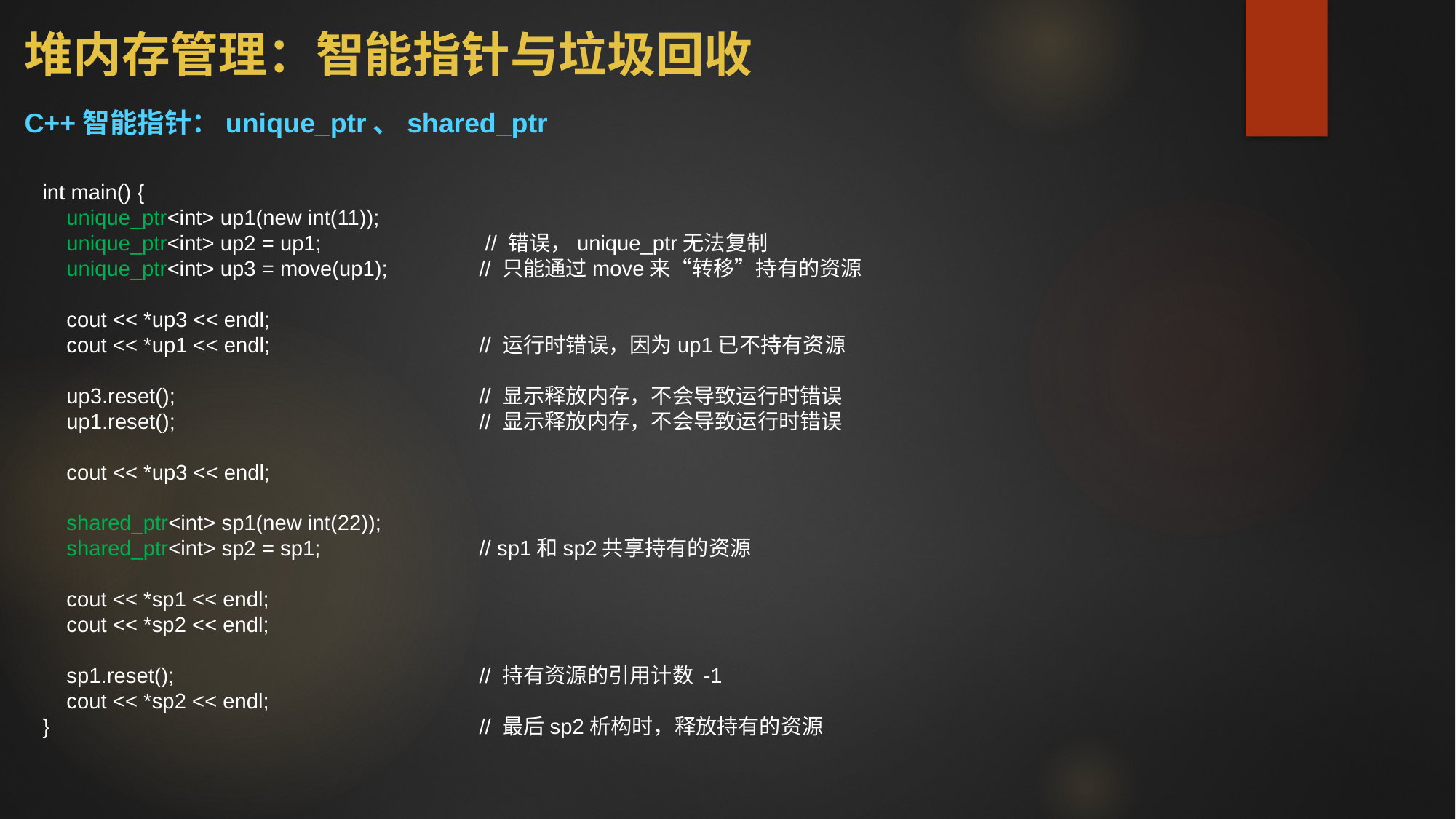

# 堆内存管理：智能指针与垃圾回收
C++智能指针：unique_ptr、shared_ptr
int main() {
    unique_ptr<int> up1(new int(11));
    unique_ptr<int> up2 = up1;		 // 错误，unique_ptr无法复制
    unique_ptr<int> up3 = move(up1);	// 只能通过move来“转移”持有的资源

    cout << *up3 << endl;
    cout << *up1 << endl;		// 运行时错误，因为up1已不持有资源

    up3.reset();			// 显示释放内存，不会导致运行时错误
    up1.reset();			// 显示释放内存，不会导致运行时错误

    cout << *up3 << endl;

    shared_ptr<int> sp1(new int(22));
    shared_ptr<int> sp2 = sp1;		// sp1和sp2共享持有的资源

    cout << *sp1 << endl;
    cout << *sp2 << endl;

    sp1.reset();			// 持有资源的引用计数 -1
    cout << *sp2 << endl;
}				// 最后sp2析构时，释放持有的资源